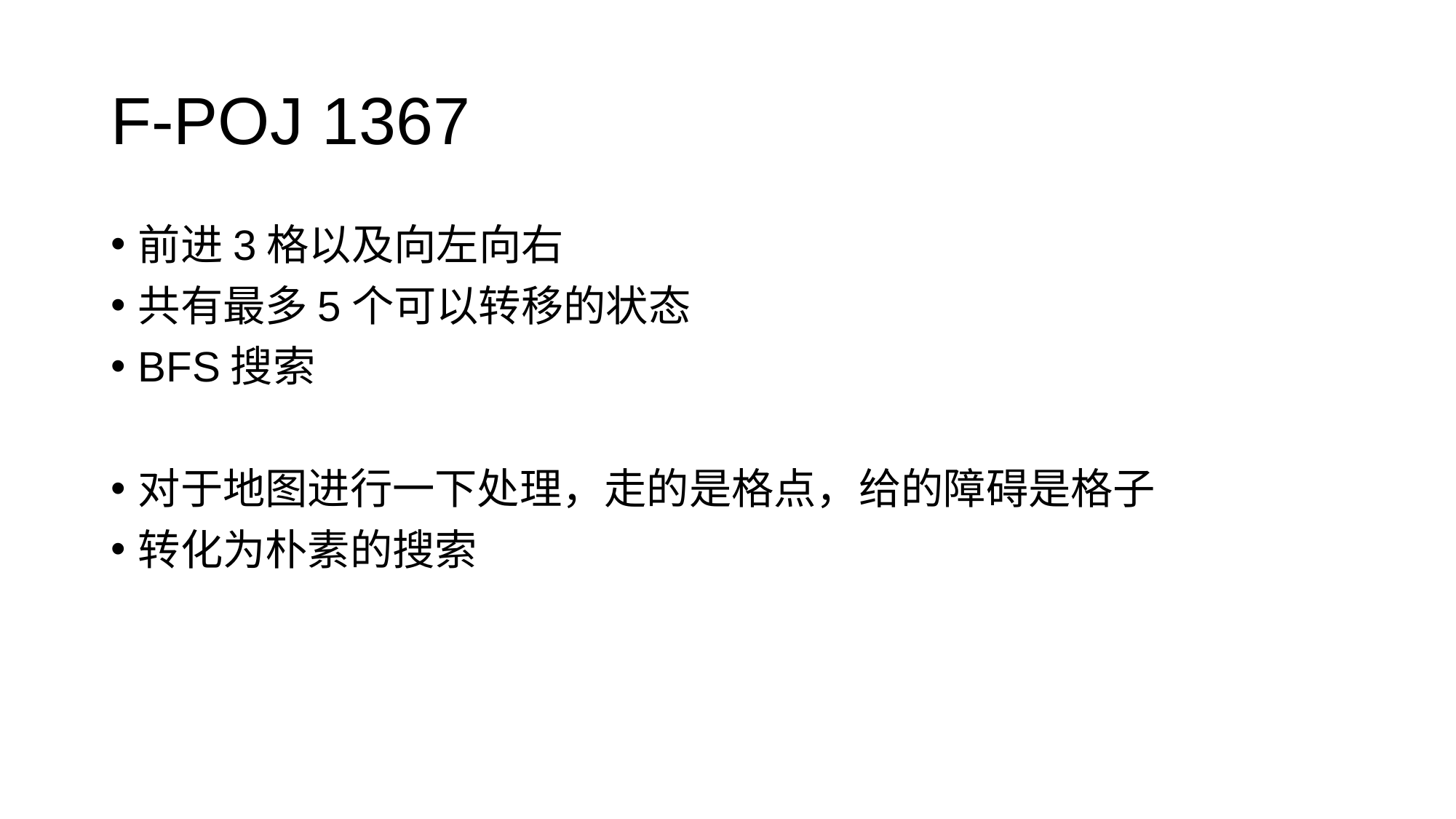

# F-POJ 1367
前进3格以及向左向右
共有最多5个可以转移的状态
BFS搜索

对于地图进行一下处理，走的是格点，给的障碍是格子
转化为朴素的搜索